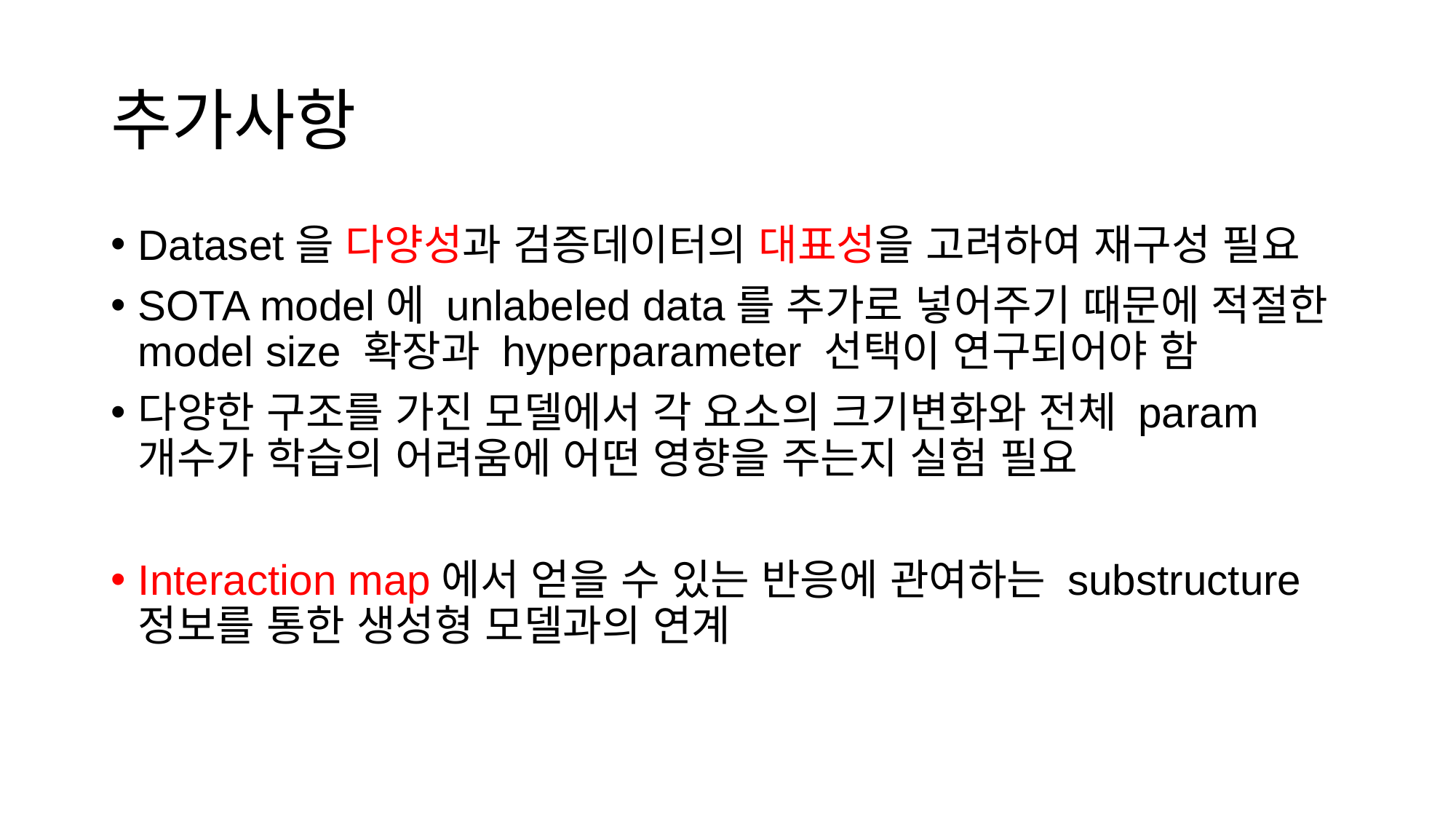

# 추가사항
Dataset을 다양성과 검증데이터의 대표성을 고려하여 재구성 필요
SOTA model에 unlabeled data를 추가로 넣어주기 때문에 적절한 model size 확장과 hyperparameter 선택이 연구되어야 함
다양한 구조를 가진 모델에서 각 요소의 크기변화와 전체 param 개수가 학습의 어려움에 어떤 영향을 주는지 실험 필요

Interaction map에서 얻을 수 있는 반응에 관여하는 substructure 정보를 통한 생성형 모델과의 연계